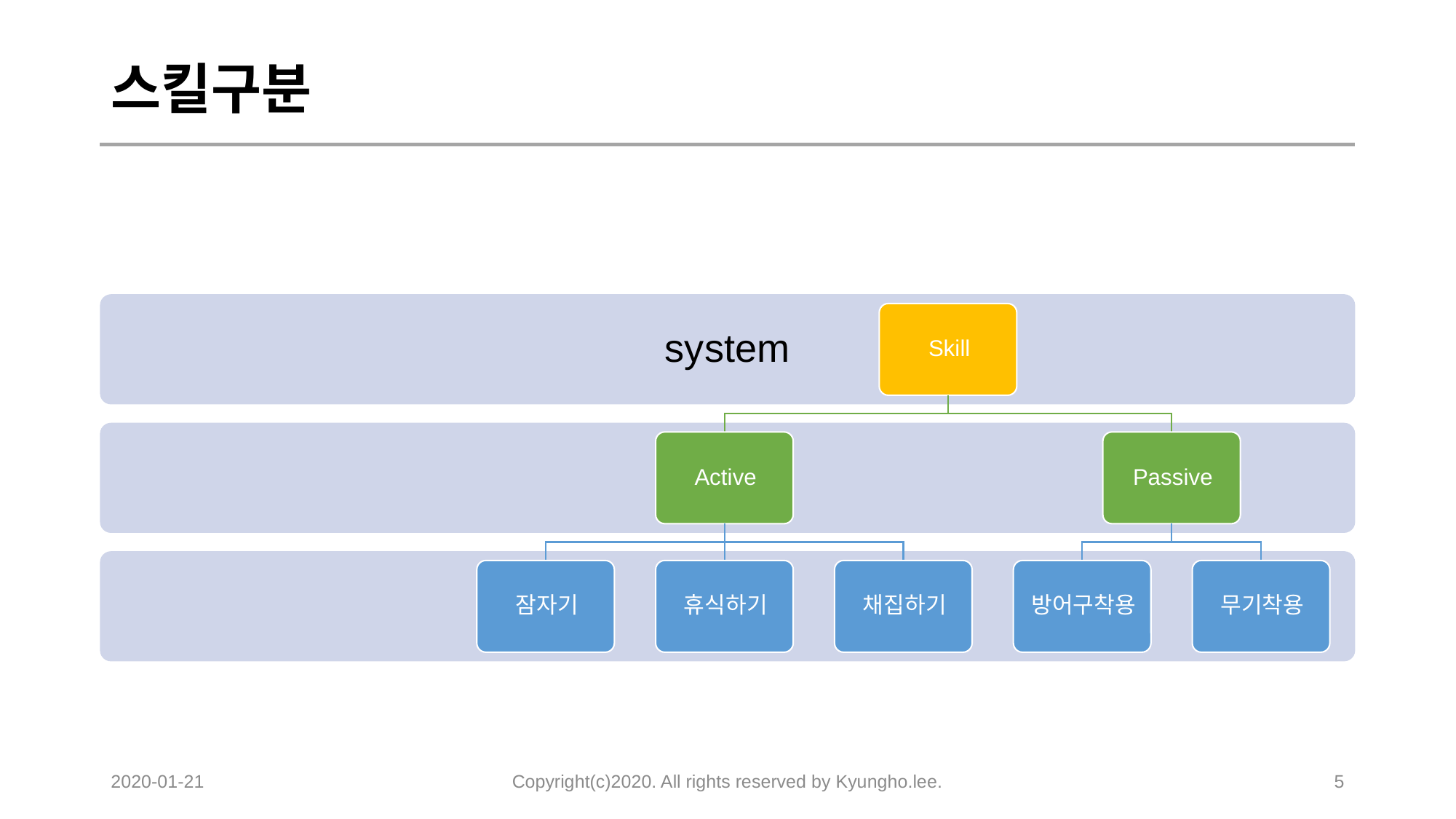

# 스킬구분
action

system
Skill
Active
잠자기
휴식하기
채집하기
Passive
방어구착용
무기착용
2020-01-21
Copyright(c)2020. All rights reserved by Kyungho.lee.
5